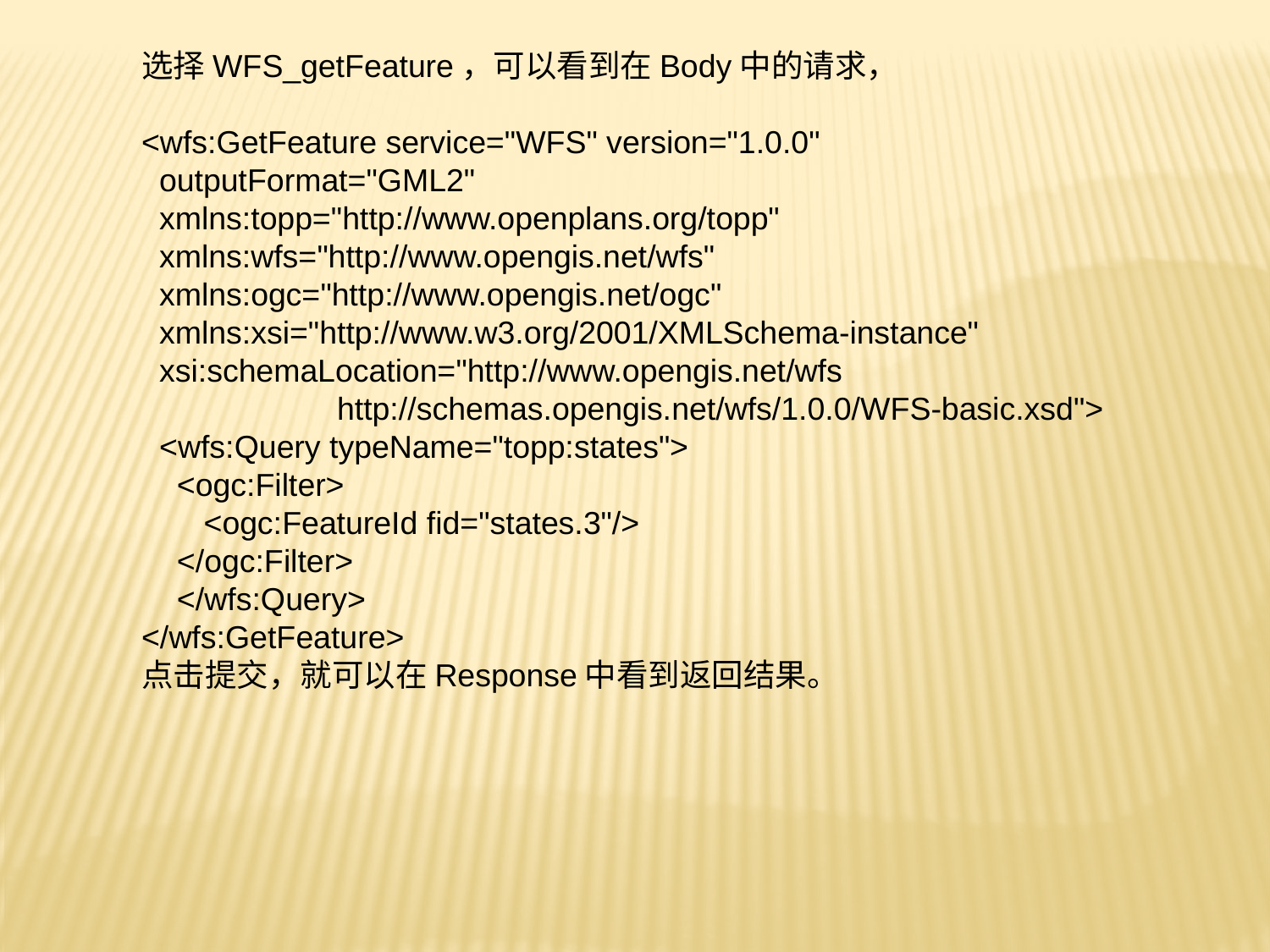

选择WFS_getFeature，可以看到在Body中的请求，

<wfs:GetFeature service="WFS" version="1.0.0"
  outputFormat="GML2"
  xmlns:topp="http://www.openplans.org/topp"
  xmlns:wfs="http://www.opengis.net/wfs"
  xmlns:ogc="http://www.opengis.net/ogc"
  xmlns:xsi="http://www.w3.org/2001/XMLSchema-instance"
  xsi:schemaLocation="http://www.opengis.net/wfs
                      http://schemas.opengis.net/wfs/1.0.0/WFS-basic.xsd">
  <wfs:Query typeName="topp:states">
    <ogc:Filter>
       <ogc:FeatureId fid="states.3"/>
    </ogc:Filter>
    </wfs:Query>
</wfs:GetFeature>
点击提交，就可以在Response中看到返回结果。